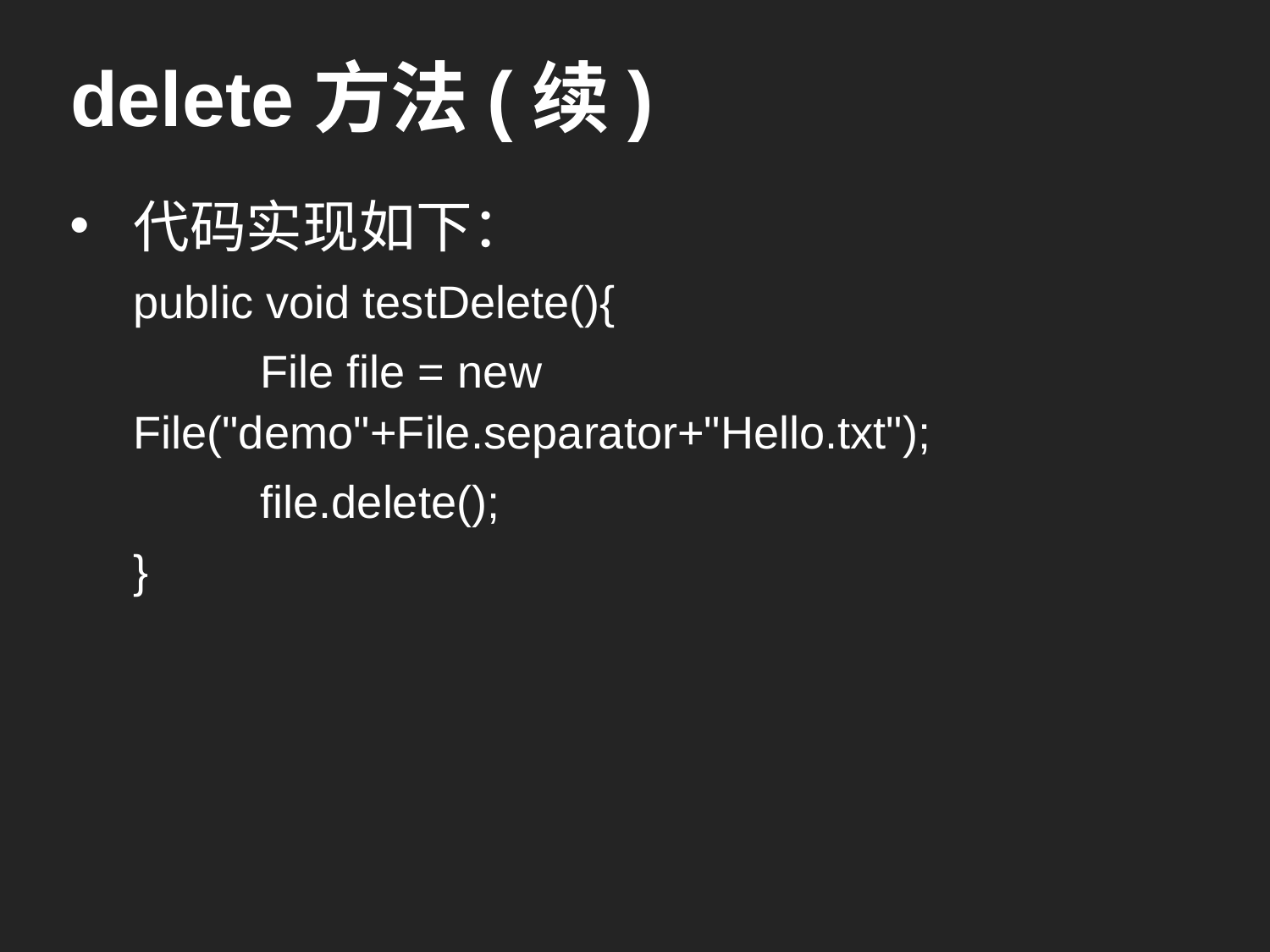

# delete方法(续)
代码实现如下：
public void testDelete(){
	File file = new 		File("demo"+File.separator+"Hello.txt");
	file.delete();
}